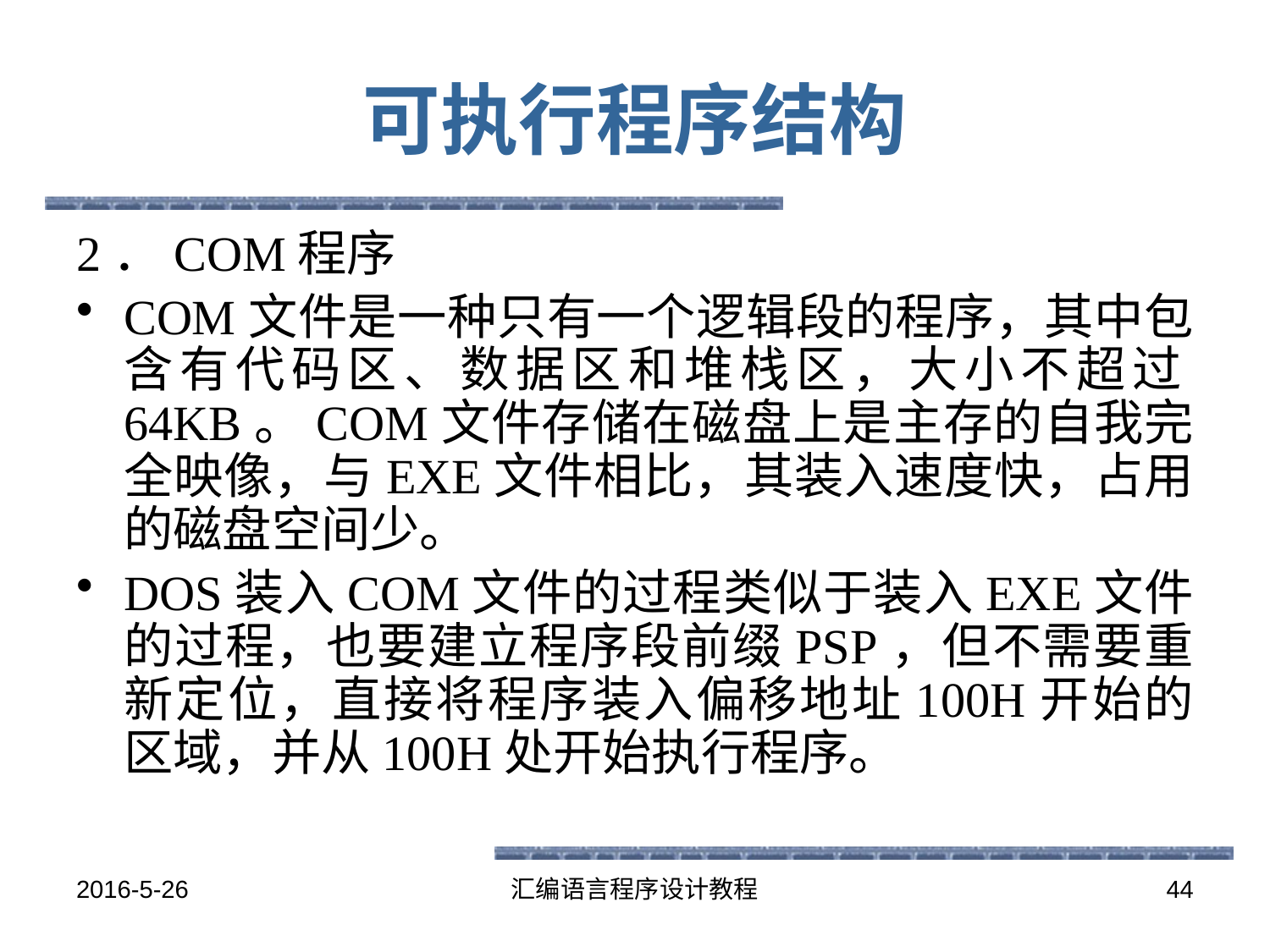

# 可执行程序结构
2．COM程序
COM文件是一种只有一个逻辑段的程序，其中包含有代码区、数据区和堆栈区，大小不超过64KB。COM文件存储在磁盘上是主存的自我完全映像，与EXE文件相比，其装入速度快，占用的磁盘空间少。
DOS装入COM文件的过程类似于装入EXE文件的过程，也要建立程序段前缀PSP，但不需要重新定位，直接将程序装入偏移地址100H开始的区域，并从100H处开始执行程序。
2016-5-26
汇编语言程序设计教程
44